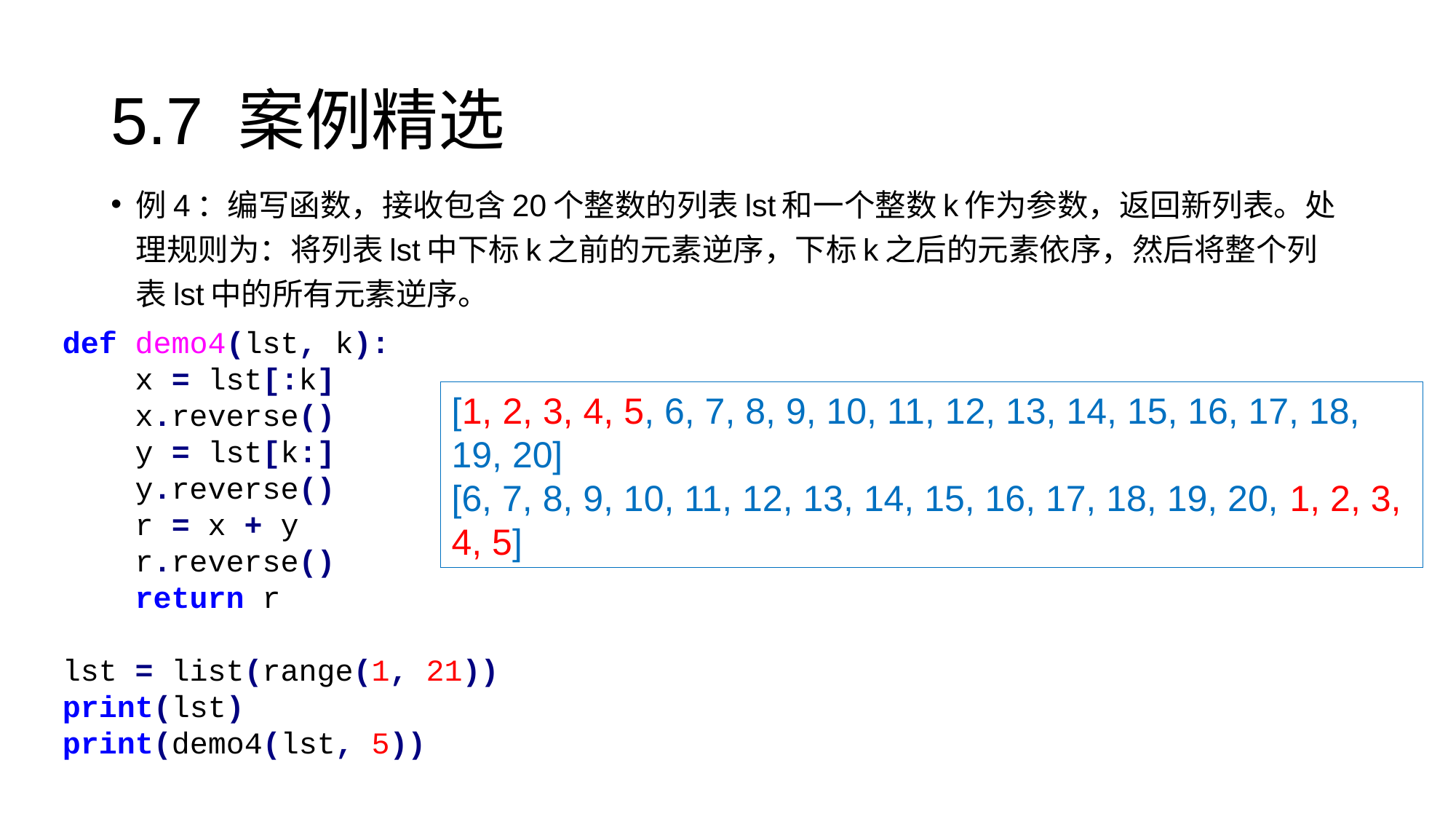

# 5.7 案例精选
例4：编写函数，接收包含20个整数的列表lst和一个整数k作为参数，返回新列表。处理规则为：将列表lst中下标k之前的元素逆序，下标k之后的元素依序，然后将整个列表lst中的所有元素逆序。
def demo4(lst, k):
    x = lst[:k]
    x.reverse()
    y = lst[k:]
    y.reverse()
    r = x + y
    r.reverse()
    return r

lst = list(range(1, 21))
print(lst)
print(demo4(lst, 5))
[1, 2, 3, 4, 5, 6, 7, 8, 9, 10, 11, 12, 13, 14, 15, 16, 17, 18, 19, 20]
[6, 7, 8, 9, 10, 11, 12, 13, 14, 15, 16, 17, 18, 19, 20, 1, 2, 3, 4, 5]